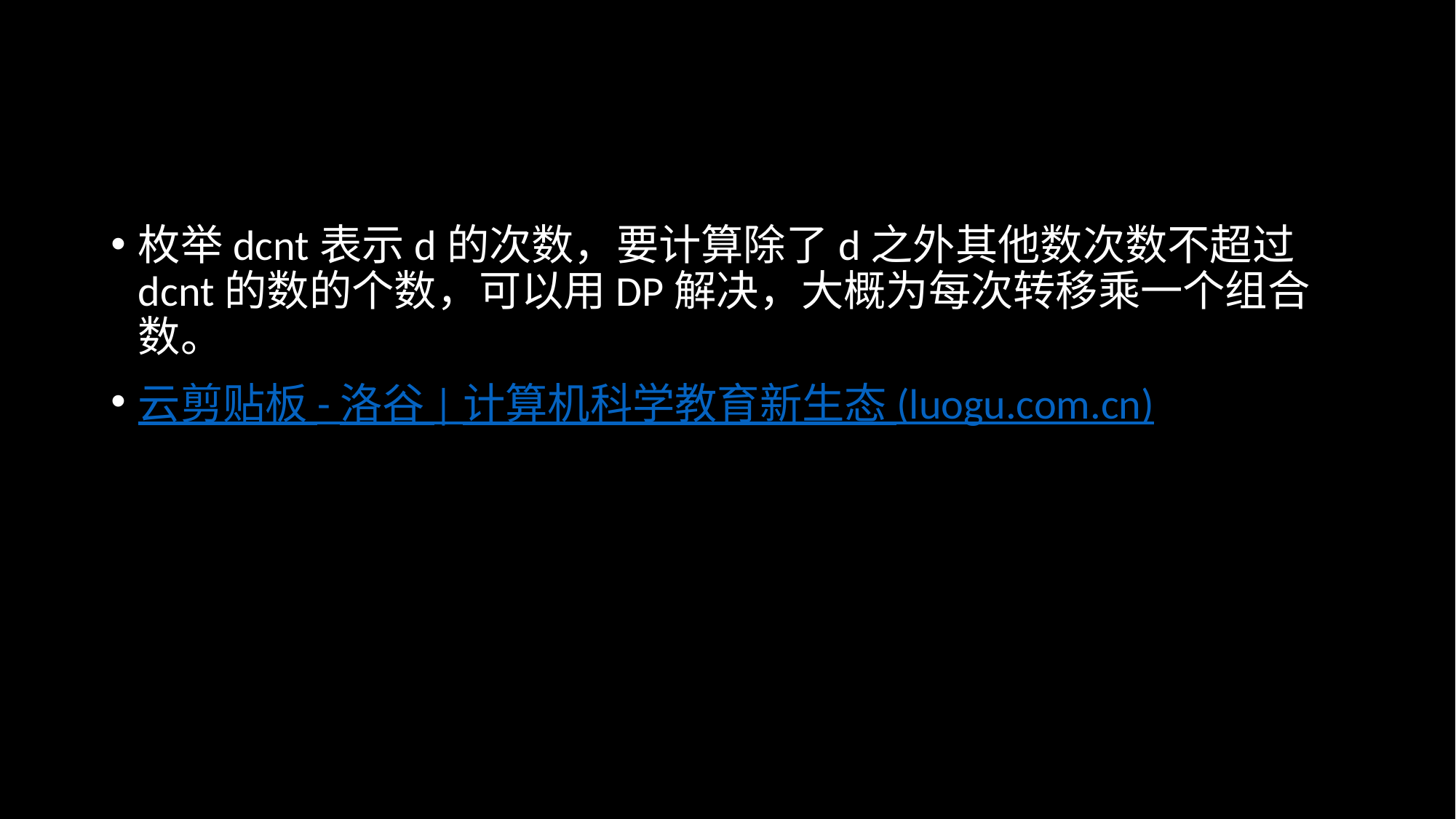

#
枚举dcnt表示d的次数，要计算除了d之外其他数次数不超过dcnt的数的个数，可以用DP解决，大概为每次转移乘一个组合数。
云剪贴板 - 洛谷 | 计算机科学教育新生态 (luogu.com.cn)